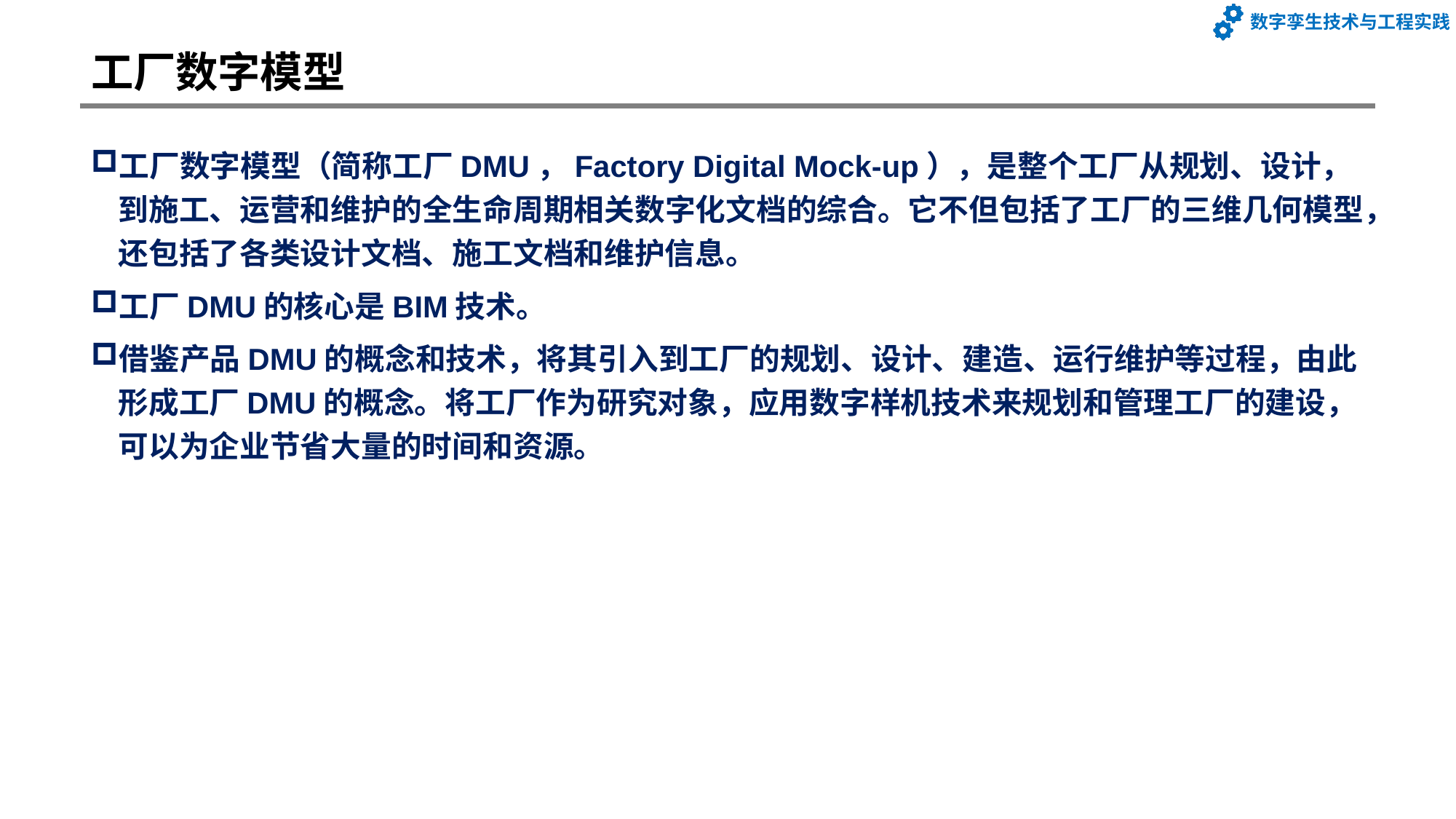

# 工厂数字模型
工厂数字模型（简称工厂DMU，Factory Digital Mock-up），是整个工厂从规划、设计，到施工、运营和维护的全生命周期相关数字化文档的综合。它不但包括了工厂的三维几何模型，还包括了各类设计文档、施工文档和维护信息。
工厂DMU的核心是BIM技术。
借鉴产品DMU的概念和技术，将其引入到工厂的规划、设计、建造、运行维护等过程，由此形成工厂DMU的概念。将工厂作为研究对象，应用数字样机技术来规划和管理工厂的建设，可以为企业节省大量的时间和资源。